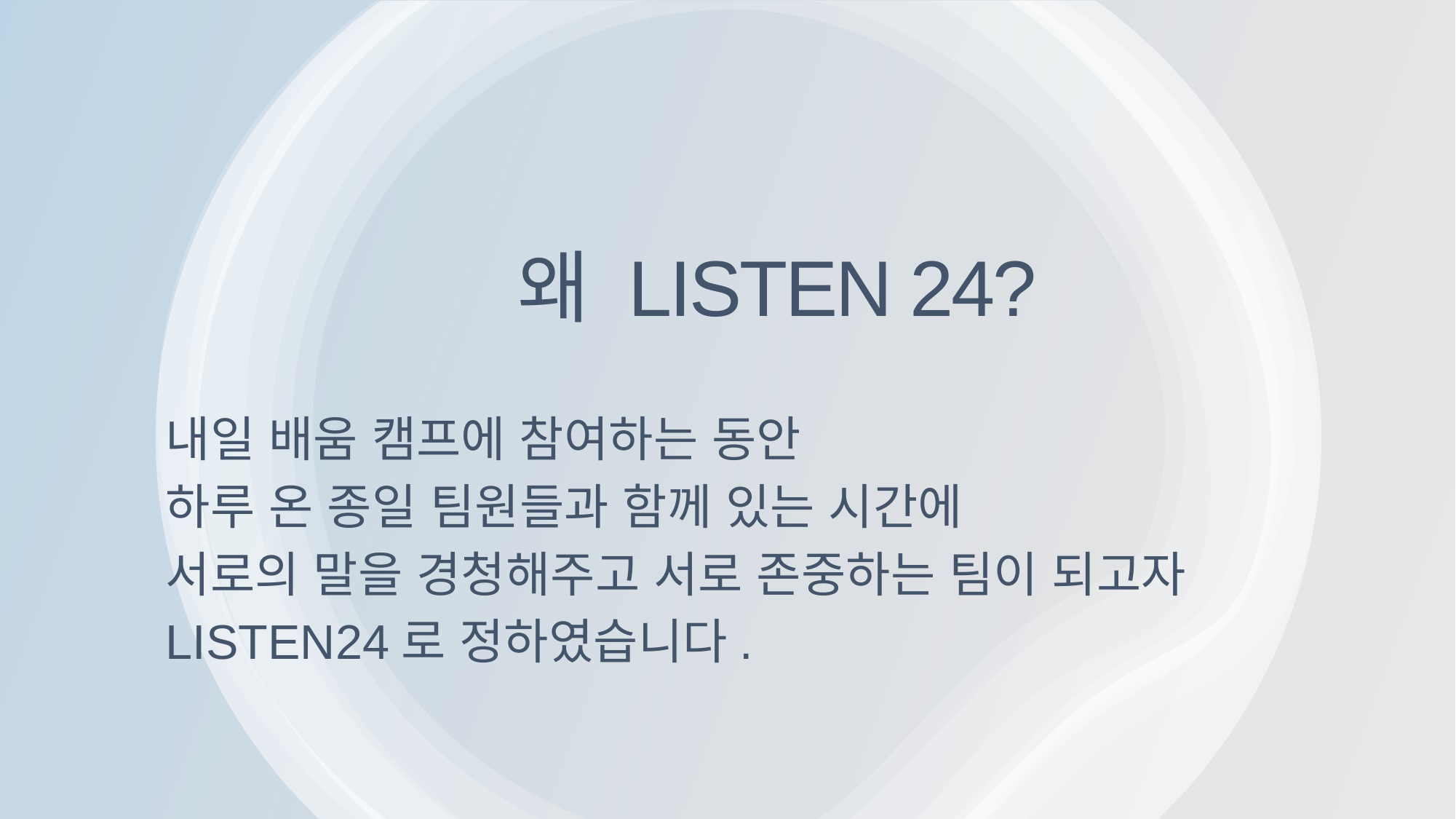

# 왜 LISTEN 24?
내일 배움 캠프에 참여하는 동안
하루 온 종일 팀원들과 함께 있는 시간에
서로의 말을 경청해주고 서로 존중하는 팀이 되고자
LISTEN24로 정하였습니다.